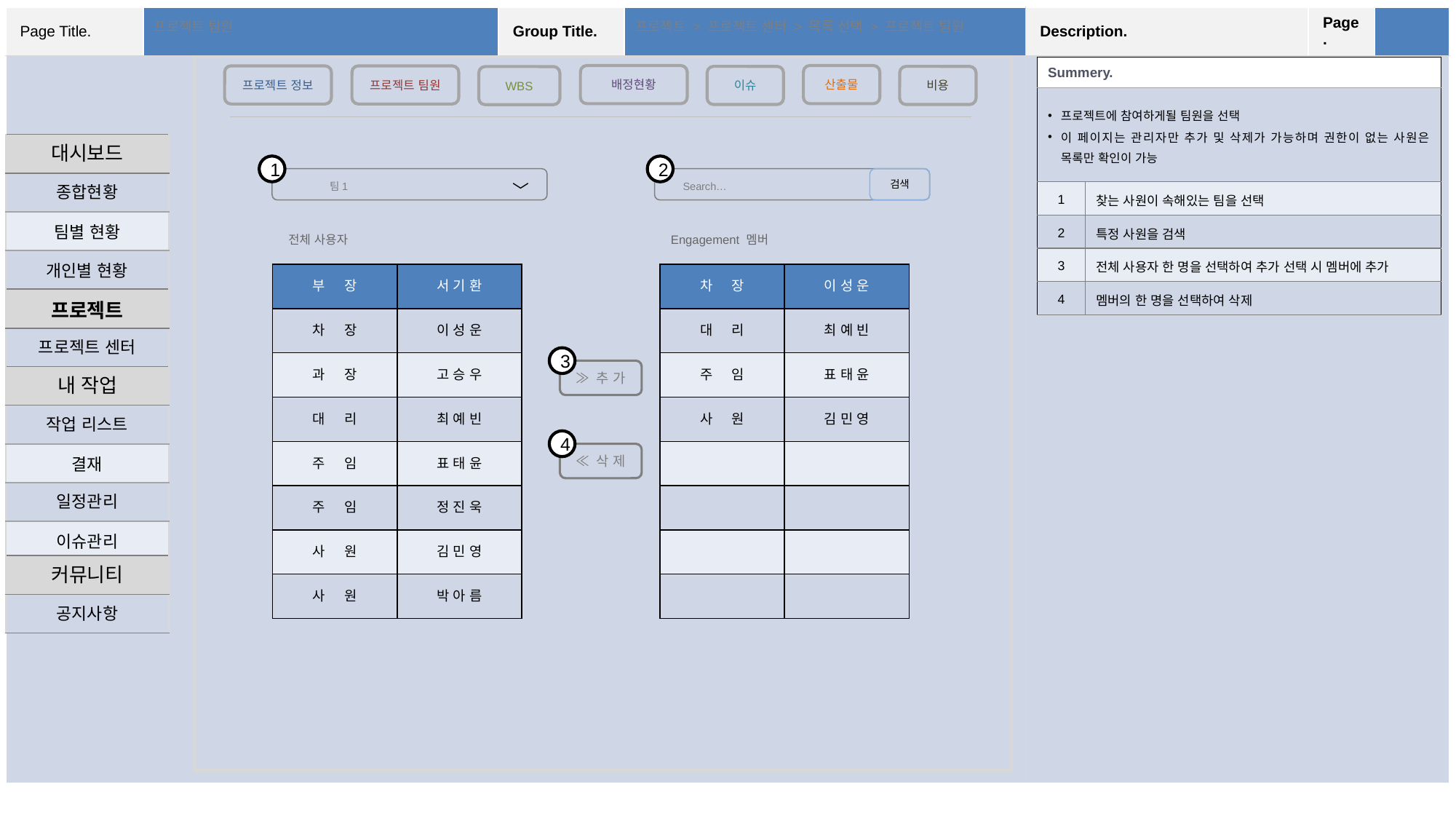

프로젝트 팀원
프로젝트 > 프로젝트 센터 > 목록 선택 > 프로젝트 팀원

| Summery. |  |
| --- | --- |
| 프로젝트에 참여하게될 팀원을 선택 이 페이지는 관리자만 추가 및 삭제가 가능하며 권한이 없는 사원은 목록만 확인이 가능 |  |
| 1 | 찾는 사원이 속해있는 팀을 선택 |
| 2 | 특정 사원을 검색 |
| 3 | 전체 사용자 한 명을 선택하여 추가 선택 시 멤버에 추가 |
| 4 | 멤버의 한 명을 선택하여 삭제 |
산출물
배정현황
프로젝트 정보
프로젝트 팀원
이슈
비용
WBS
| 대시보드 |
| --- |
| 종합현황 |
| 팀별 현황 |
| 개인별 현황 |
1
2

검색
      팀1
      Search…
﹀
전체 사용자
Engagement 멤버
| 부 장 | 서 기 환 |
| --- | --- |
| 차 장 | 이 성 운 |
| 과 장 | 고 승 우 |
| 대 리 | 최 예 빈 |
| 주 임 | 표 태 윤 |
| 주 임 | 정 진 욱 |
| 사 원 | 김 민 영 |
| 사 원 | 박 아 름 |
| 차 장 | 이 성 운 |
| --- | --- |
| 대 리 | 최 예 빈 |
| 주 임 | 표 태 윤 |
| 사 원 | 김 민 영 |
|  |  |
|  |  |
|  |  |
|  |  |
| 프로젝트 |
| --- |
| 프로젝트 센터 |
3
≫ 추 가
| 내 작업 |
| --- |
| 작업 리스트 |
| 결재 |
| 일정관리 |
| 이슈관리 |
4
≪ 삭 제
| 커뮤니티 |
| --- |
| 공지사항 |